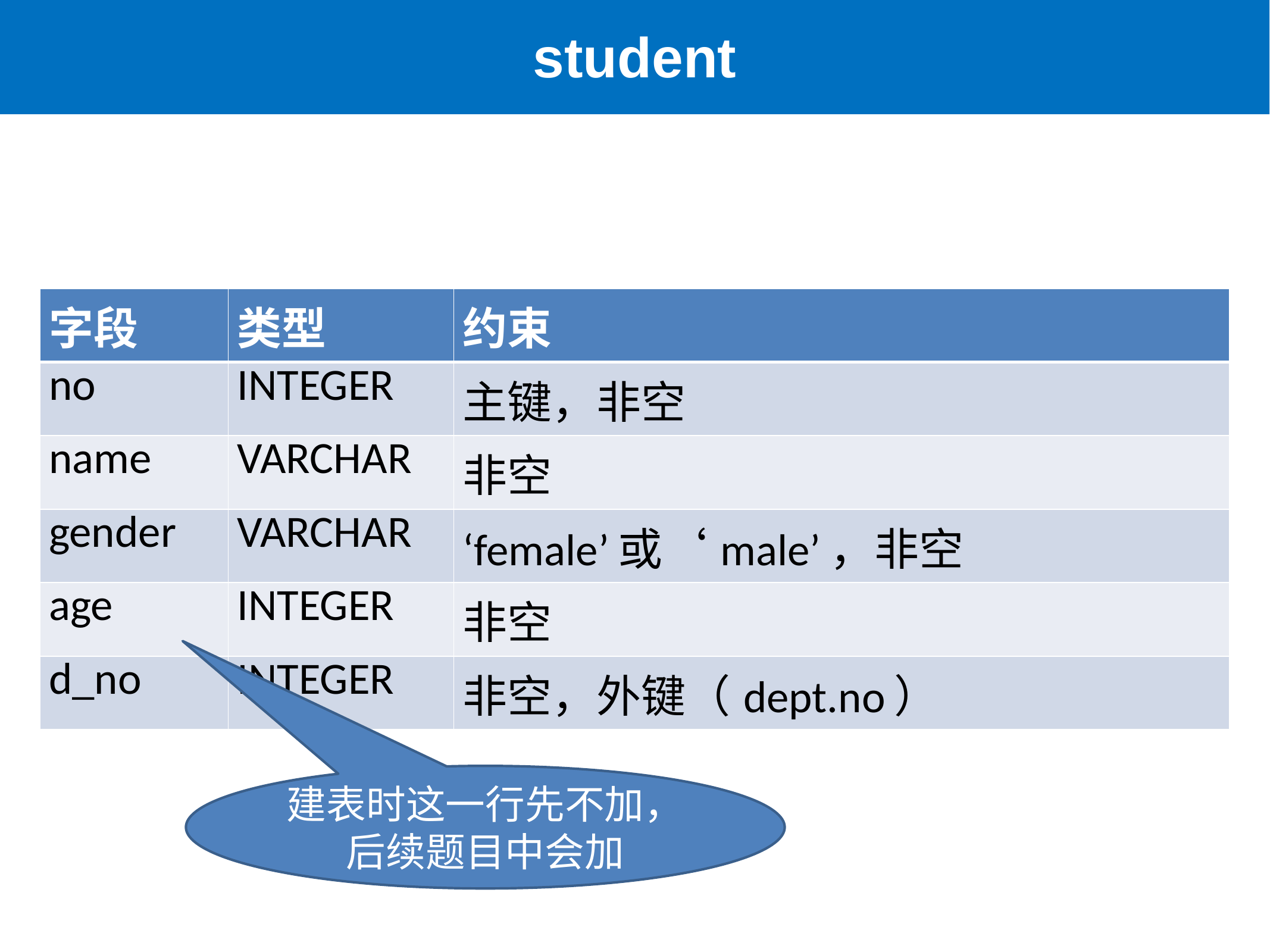

# student
| 字段 | 类型 | 约束 |
| --- | --- | --- |
| no | INTEGER | 主键，非空 |
| name | VARCHAR | 非空 |
| gender | VARCHAR | ‘female’或‘male’，非空 |
| age | INTEGER | 非空 |
| d\_no | INTEGER | 非空，外键（dept.no） |
建表时这一行先不加，后续题目中会加